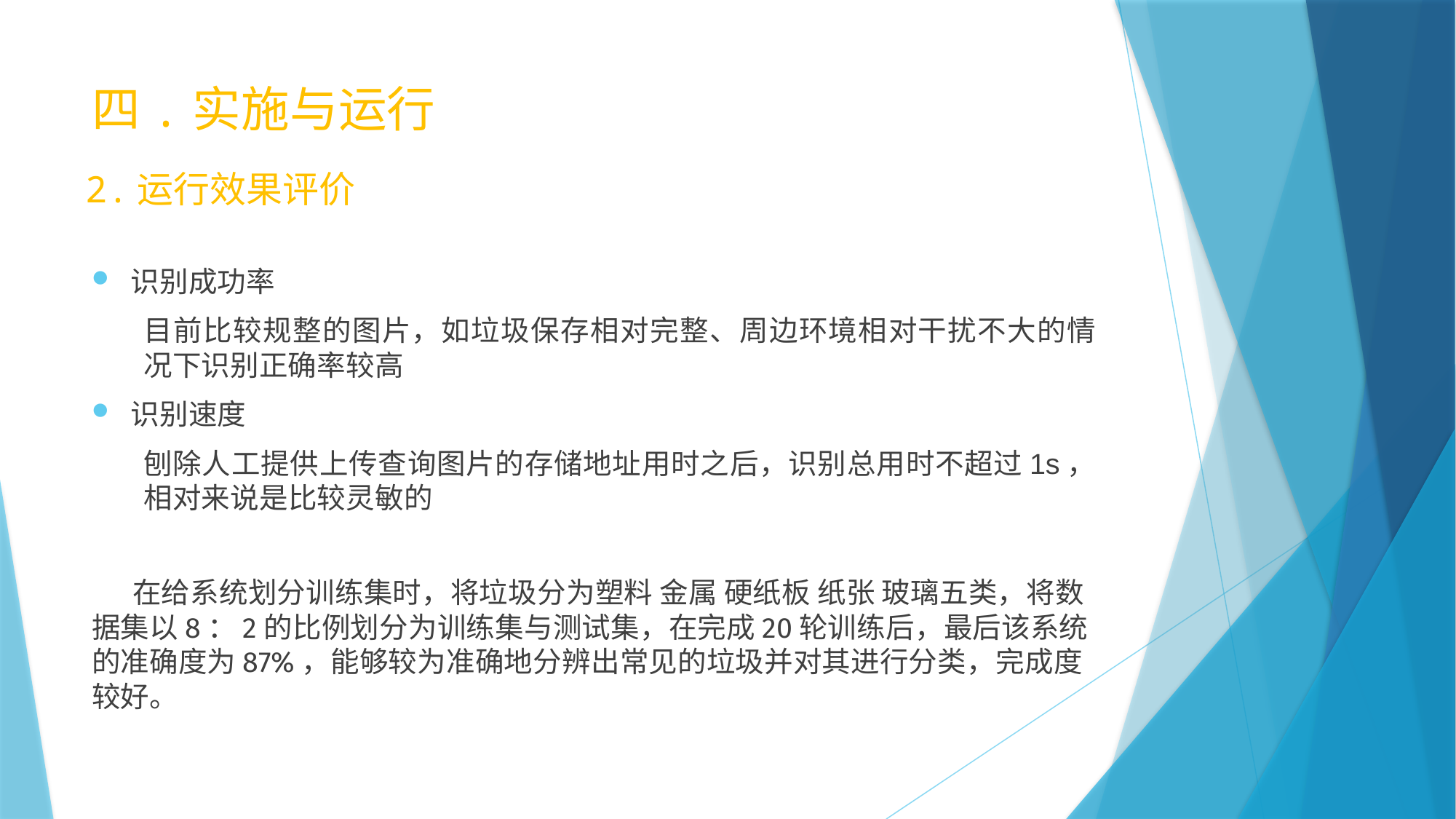

# 四.实施与运行
2.运行效果评价
识别成功率
目前比较规整的图片，如垃圾保存相对完整、周边环境相对干扰不大的情况下识别正确率较高
识别速度
刨除人工提供上传查询图片的存储地址用时之后，识别总用时不超过1s，相对来说是比较灵敏的

      在给系统划分训练集时，将垃圾分为塑料 金属 硬纸板 纸张 玻璃五类，将数据集以8：2的比例划分为训练集与测试集，在完成20轮训练后，最后该系统的准确度为87%，能够较为准确地分辨出常见的垃圾并对其进行分类，完成度较好。